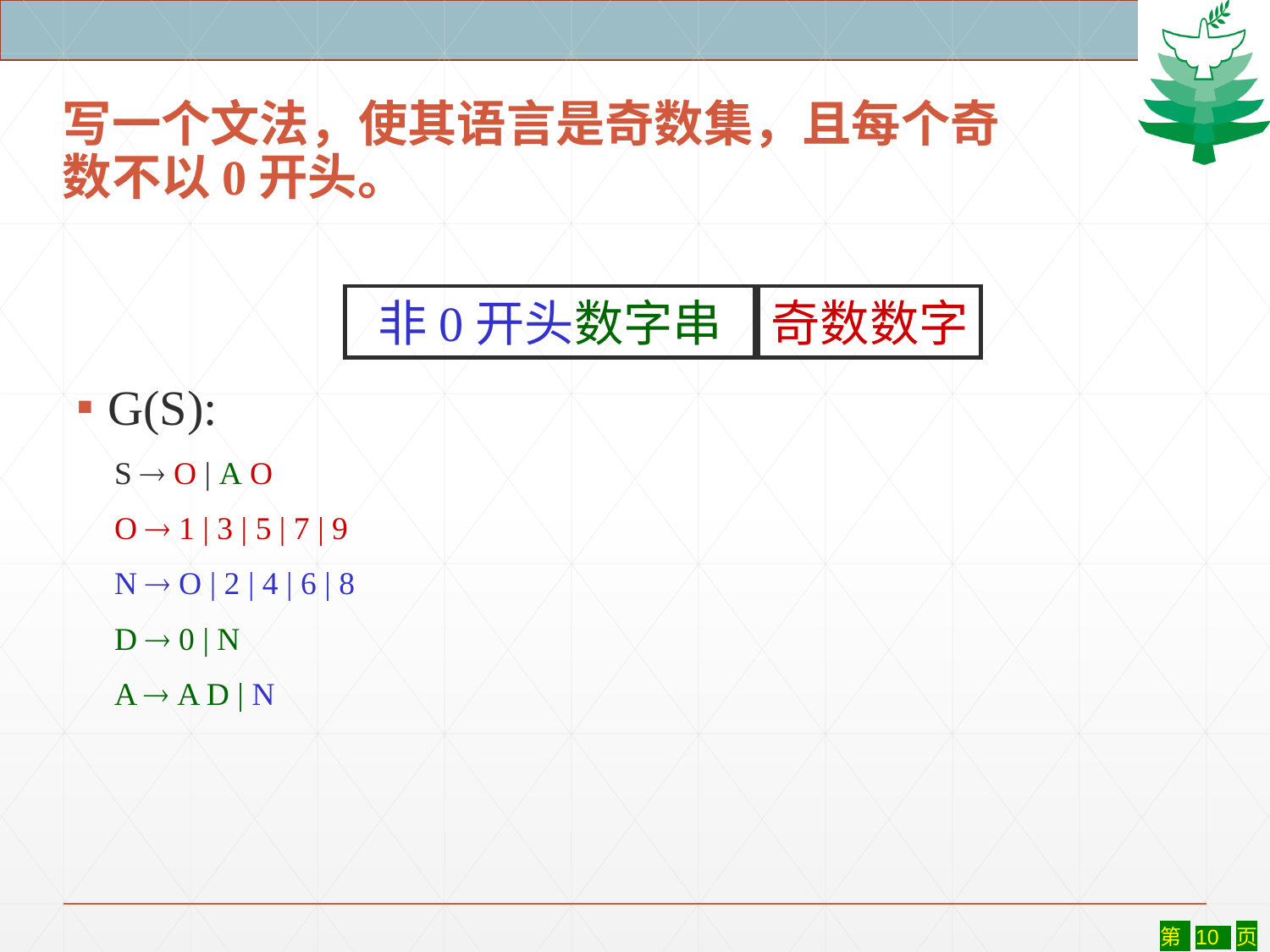

# 写一个文法，使其语言是奇数集，且每个奇数不以0开头。
非0开头数字串
奇数数字
G(S):
S → O | A O
O → 1 | 3 | 5 | 7 | 9
N → O | 2 | 4 | 6 | 8
D → 0 | N
A → A D | N